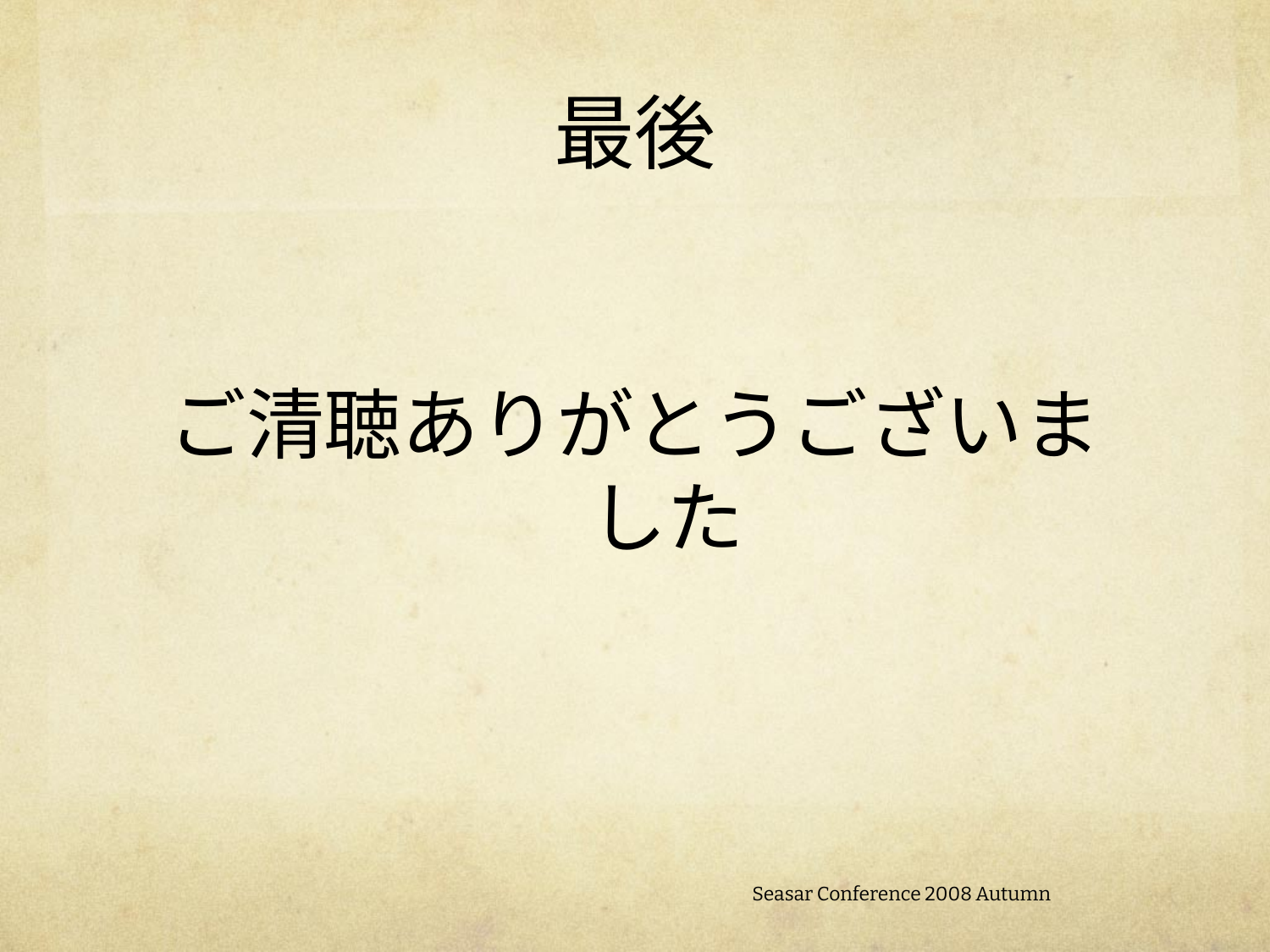

# 最後

ご清聴ありがとうございました
Seasar Conference 2008 Autumn